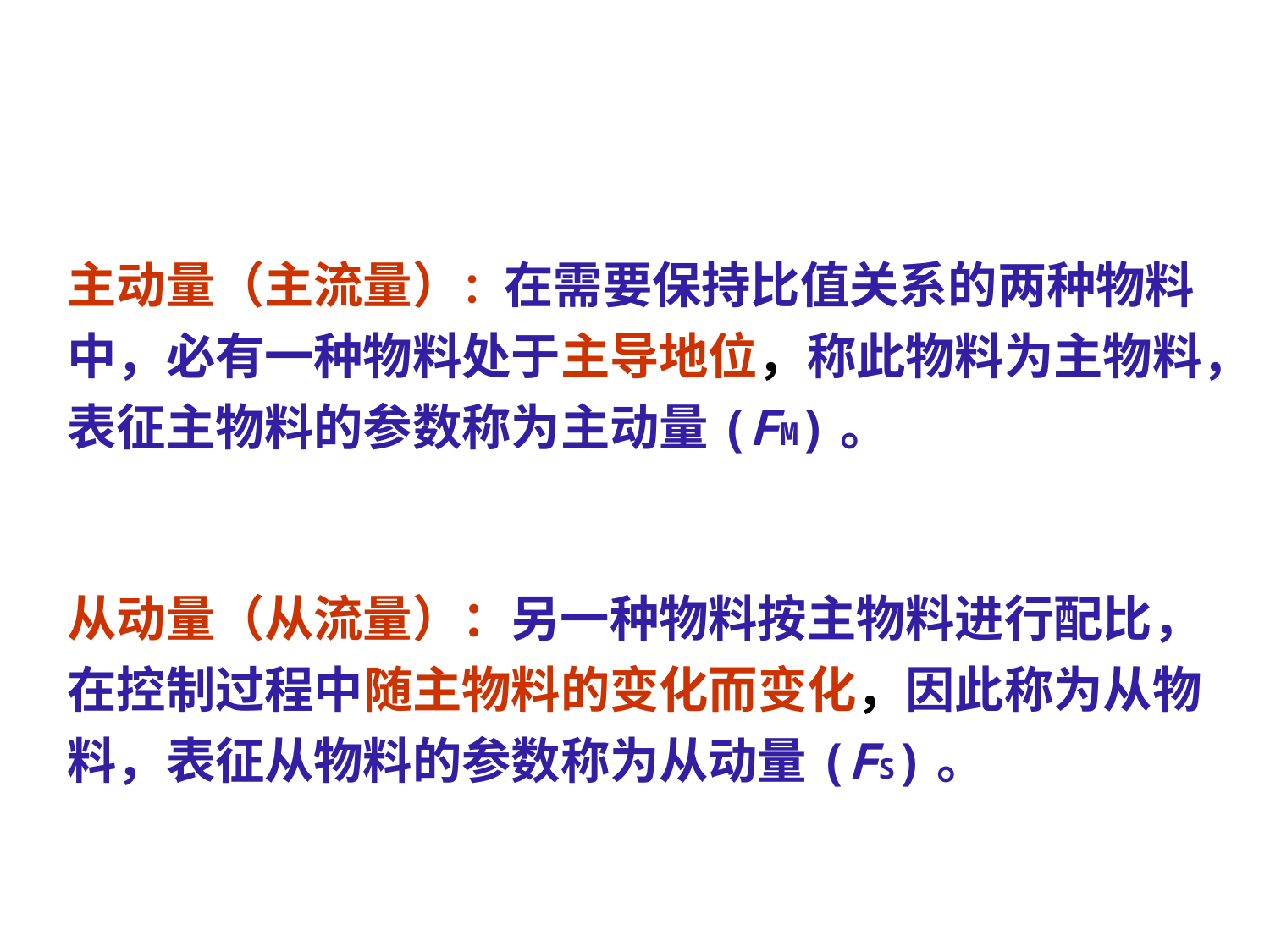

主动量（主流量）：在需要保持比值关系的两种物料中，必有一种物料处于主导地位，称此物料为主物料，表征主物料的参数称为主动量(FM)。

从动量（从流量）：另一种物料按主物料进行配比，在控制过程中随主物料的变化而变化，因此称为从物料，表征从物料的参数称为从动量(FS)。